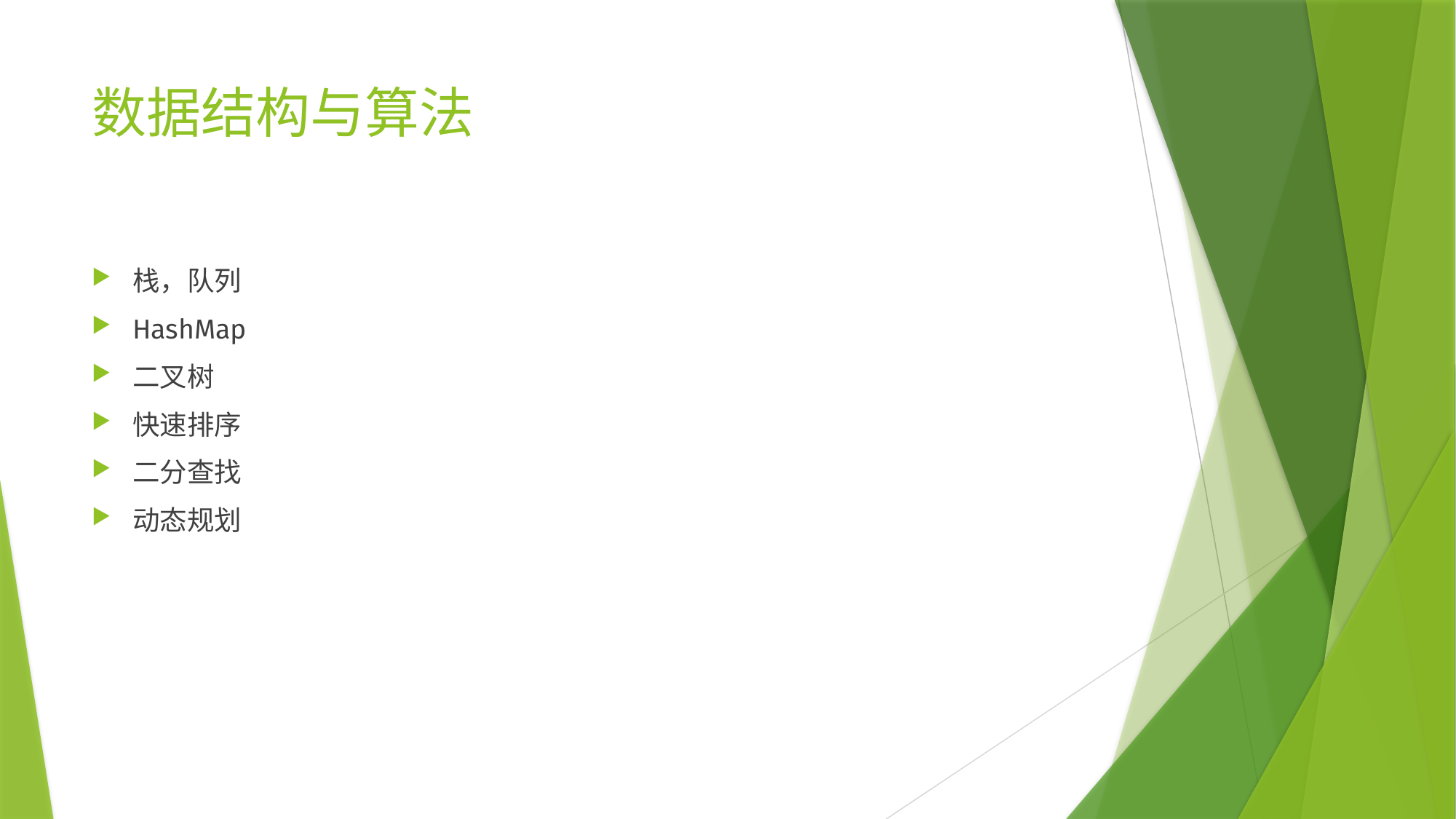

# 数据结构与算法
栈，队列
HashMap
二叉树
快速排序
二分查找
动态规划